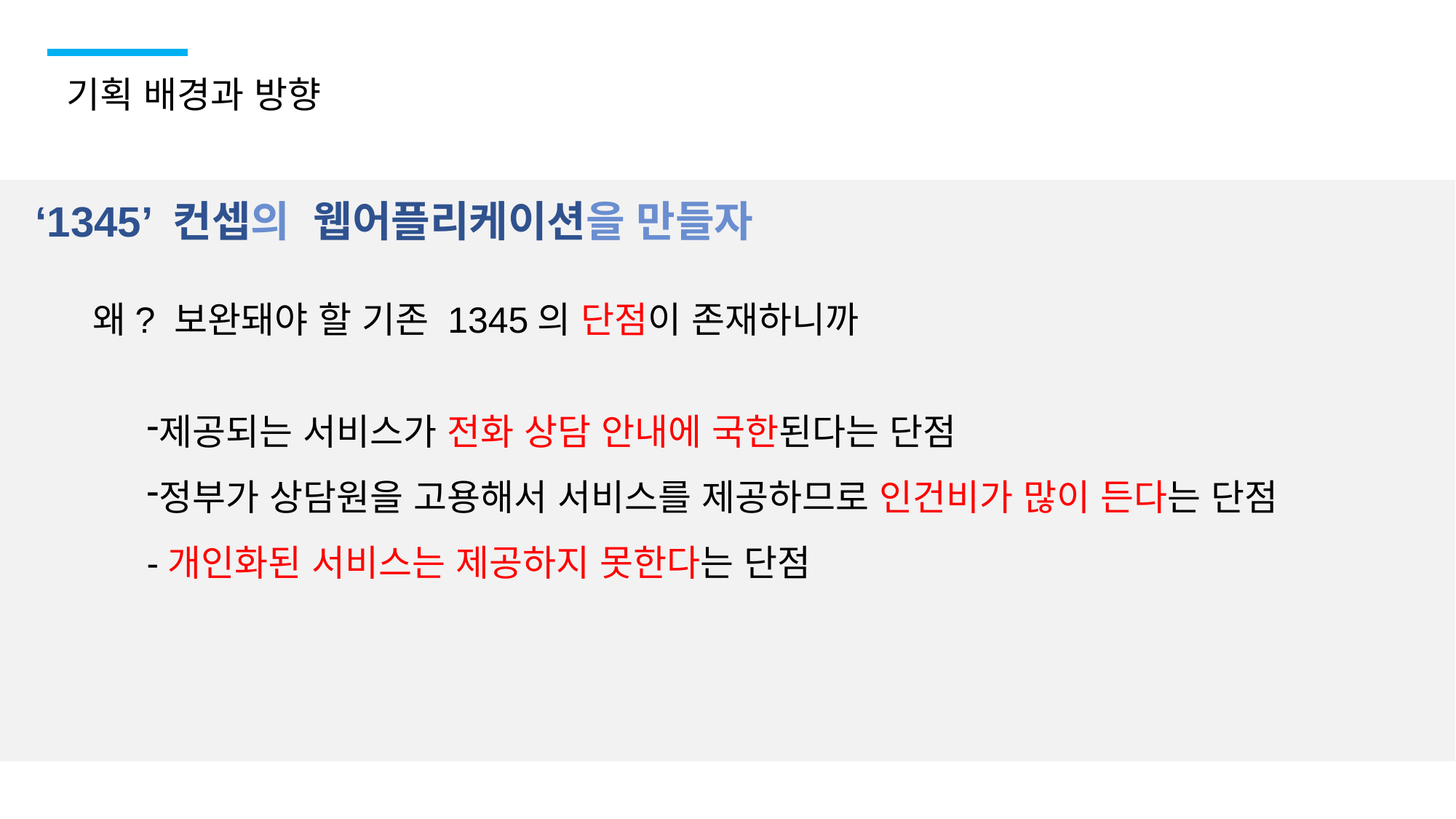

기획 배경과 방향

‘1345’ 컨셉의  웹어플리케이션을 만들자

왜? 보완돼야 할 기존 1345의 단점이 존재하니까
제공되는 서비스가 전화 상담 안내에 국한된다는 단점
정부가 상담원을 고용해서 서비스를 제공하므로 인건비가 많이 든다는 단점
-개인화된 서비스는 제공하지 못한다는 단점